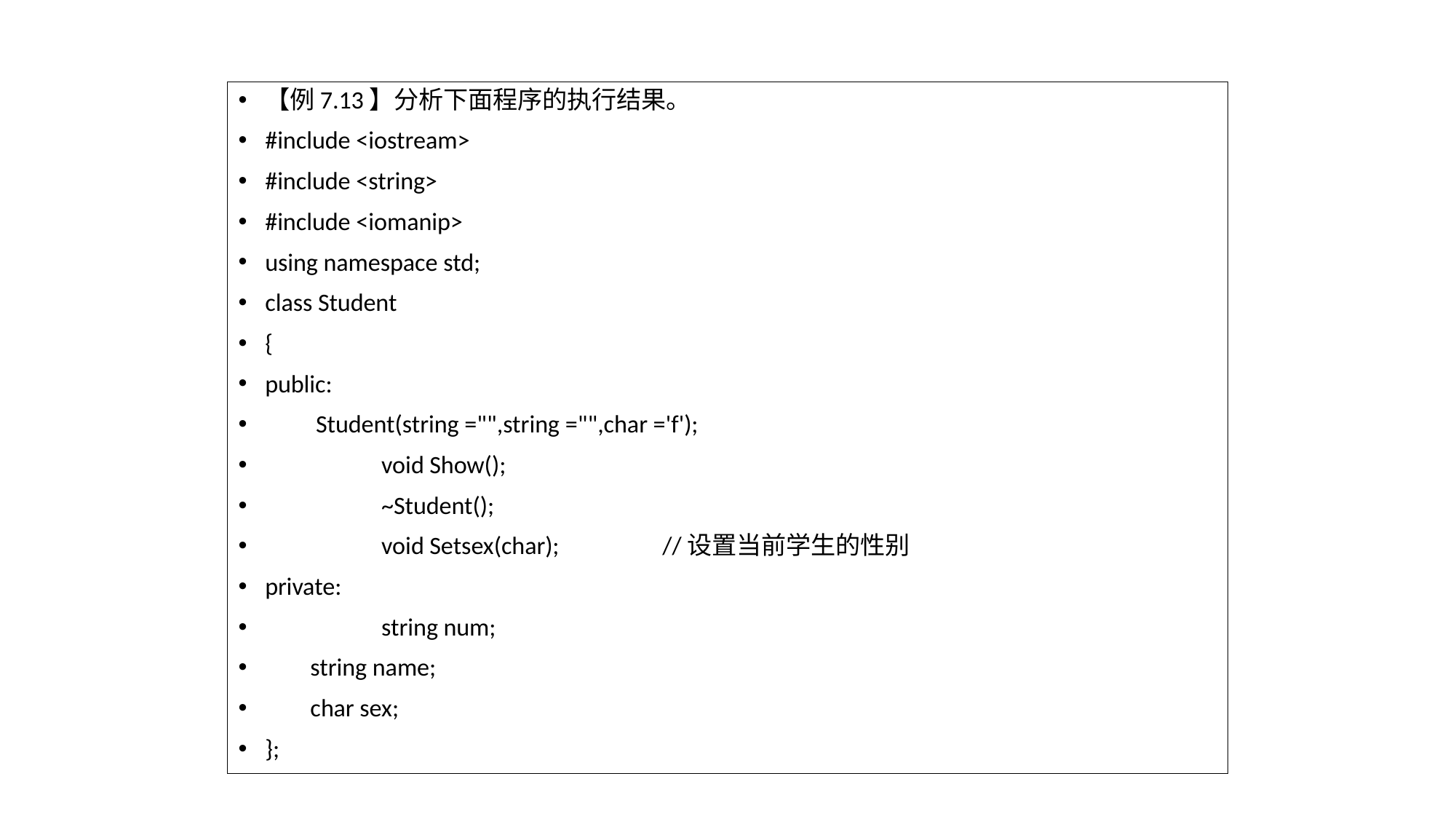

【例7.13】分析下面程序的执行结果。
#include <iostream>
#include <string>
#include <iomanip>
using namespace std;
class Student
{
public:
         Student(string ="",string ="",char ='f');
	   void Show();
	   ~Student();
	   void Setsex(char);  	//设置当前学生的性别
private:
	   string num;
        string name;
        char sex;
};